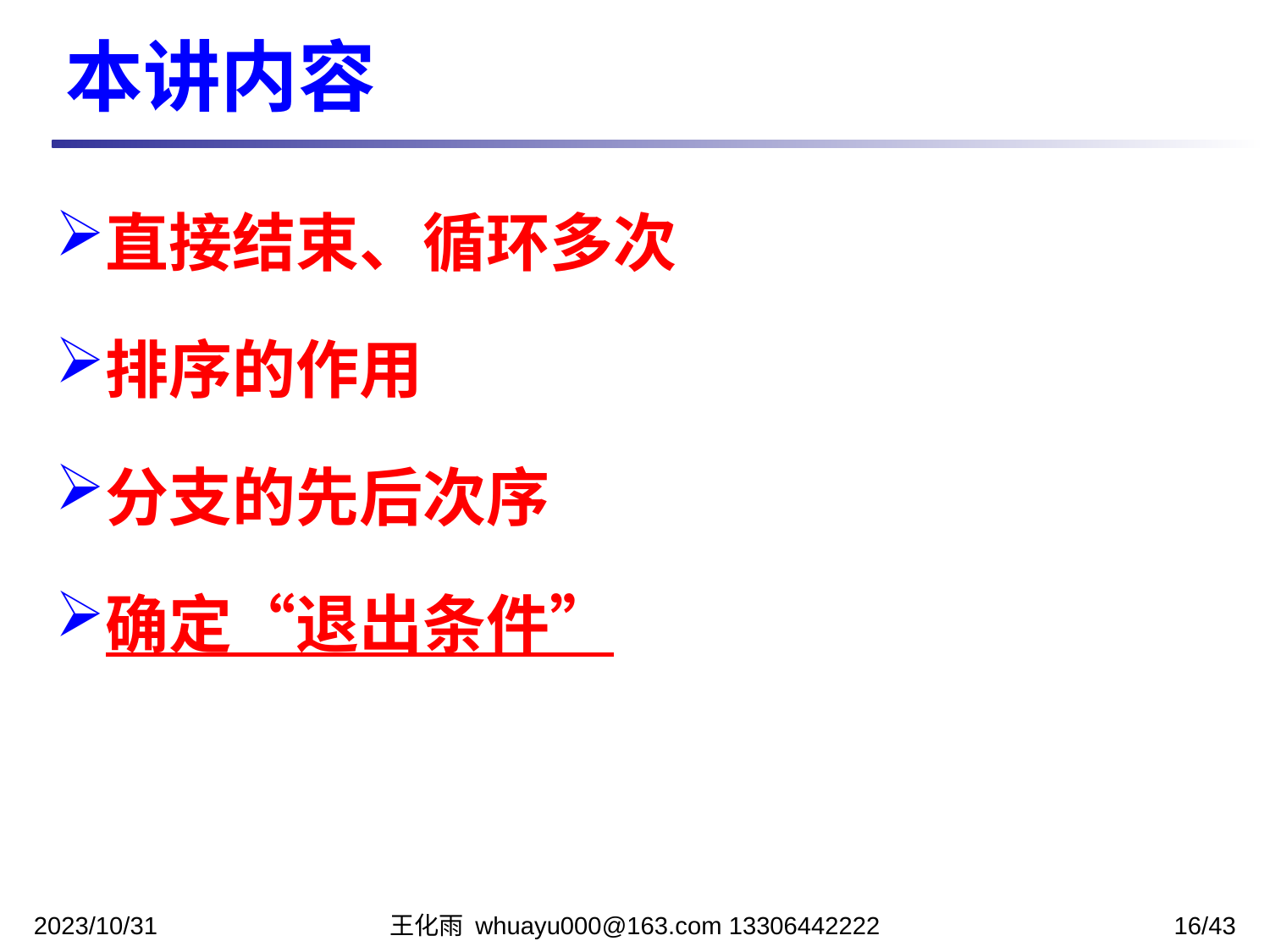

本讲内容
直接结束、循环多次
排序的作用
分支的先后次序
确定“退出条件”
2023/10/31
王化雨 whuayu000@163.com 13306442222
16/43